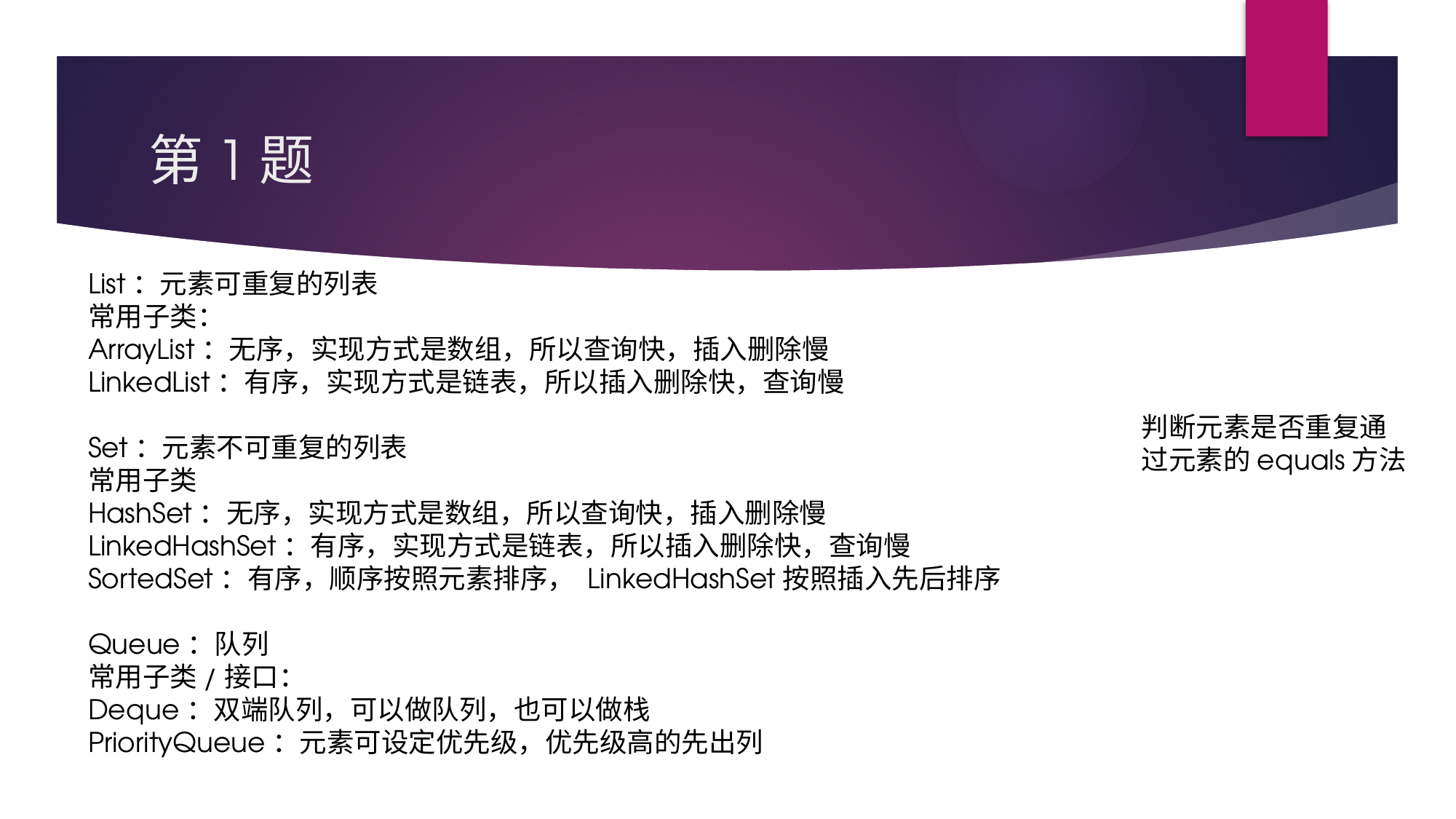

# 第1题
List：元素可重复的列表
常用子类：
ArrayList：无序，实现方式是数组，所以查询快，插入删除慢
LinkedList：有序，实现方式是链表，所以插入删除快，查询慢

Set：元素不可重复的列表
常用子类
HashSet：无序，实现方式是数组，所以查询快，插入删除慢
LinkedHashSet：有序，实现方式是链表，所以插入删除快，查询慢
SortedSet：有序，顺序按照元素排序， LinkedHashSet按照插入先后排序

Queue：队列
常用子类/接口：
Deque：双端队列，可以做队列，也可以做栈
PriorityQueue：元素可设定优先级，优先级高的先出列
判断元素是否重复通
过元素的equals方法